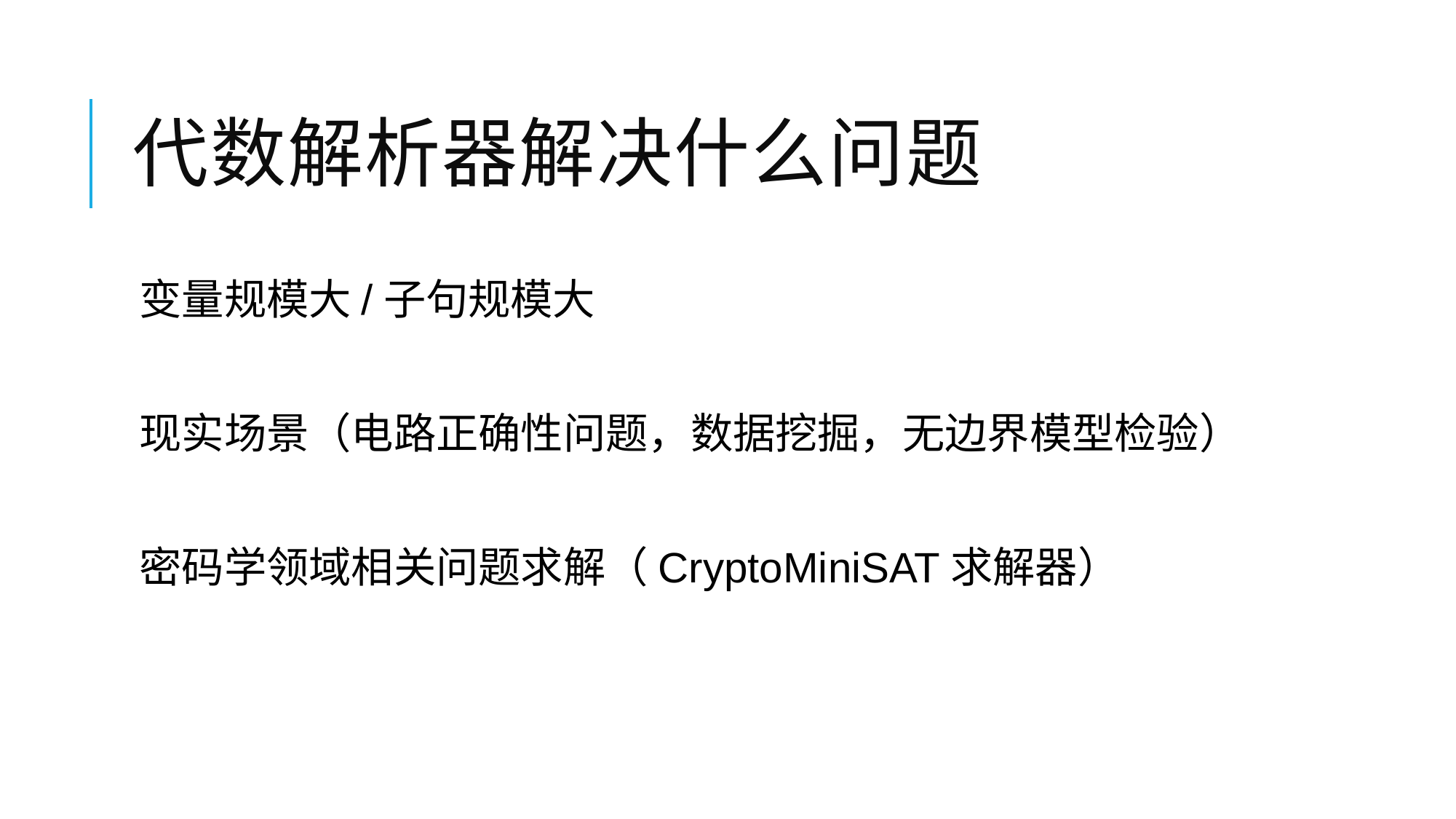

# 代数解析器解决什么问题
变量规模大/子句规模大

现实场景（电路正确性问题，数据挖掘，无边界模型检验）

密码学领域相关问题求解（CryptoMiniSAT求解器）